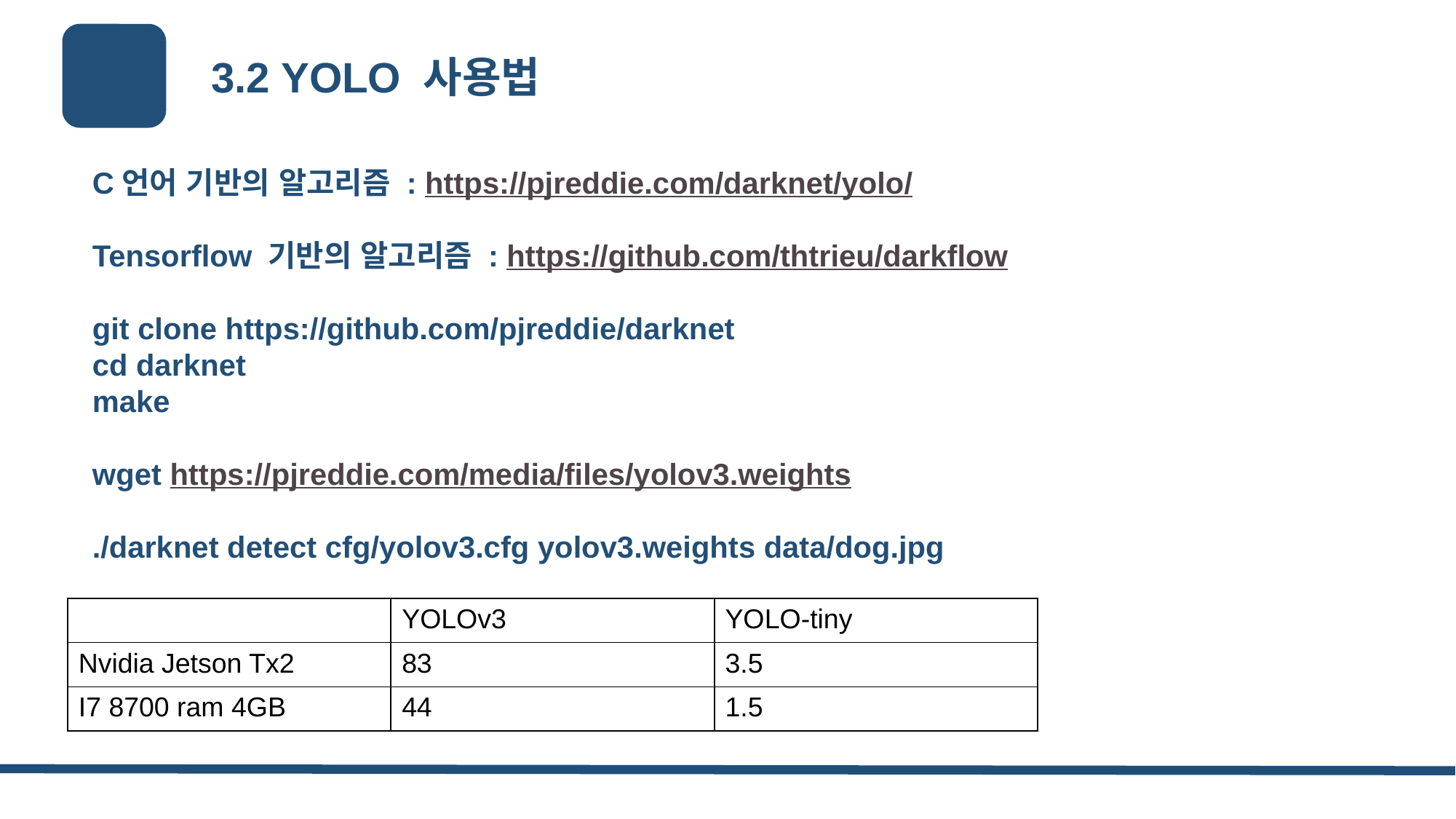

3.2 YOLO 사용법

C언어 기반의 알고리즘 : https://pjreddie.com/darknet/yolo/

Tensorflow 기반의 알고리즘 : https://github.com/thtrieu/darkflow

git clone https://github.com/pjreddie/darknet
cd darknet
make

wget https://pjreddie.com/media/files/yolov3.weights

./darknet detect cfg/yolov3.cfg yolov3.weights data/dog.jpg
|  | YOLOv3 | YOLO-tiny |
| --- | --- | --- |
| Nvidia Jetson Tx2 | 83 | 3.5 |
| I7 8700 ram 4GB | 44 | 1.5 |